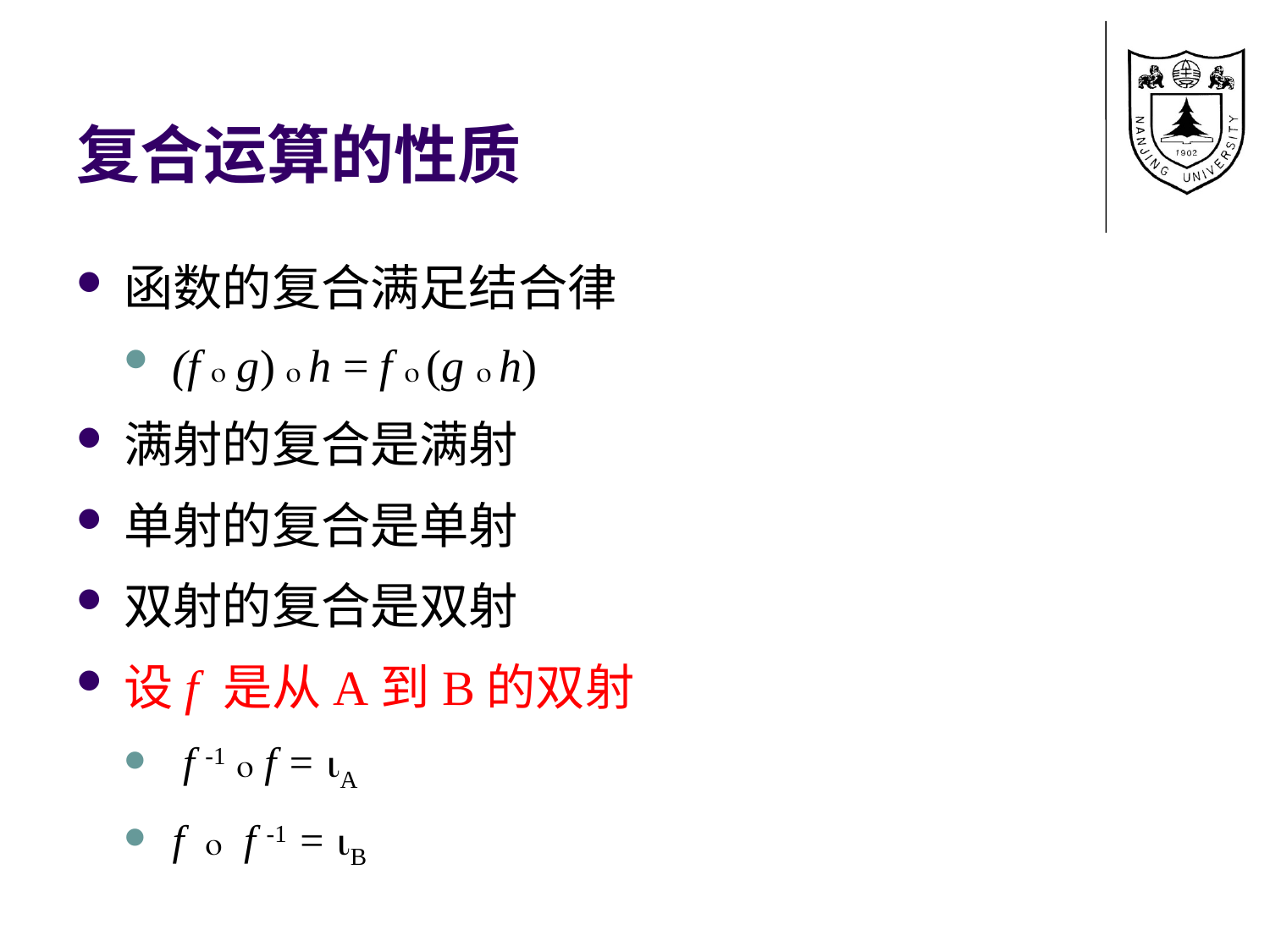

# 复合运算的性质
函数的复合满足结合律
(f ο g) ο h = f ο (g ο h)
满射的复合是满射
单射的复合是单射
双射的复合是双射
设f 是从A到B的双射
 f -1 ο f = ιA
f  ο  f -1 = ιB